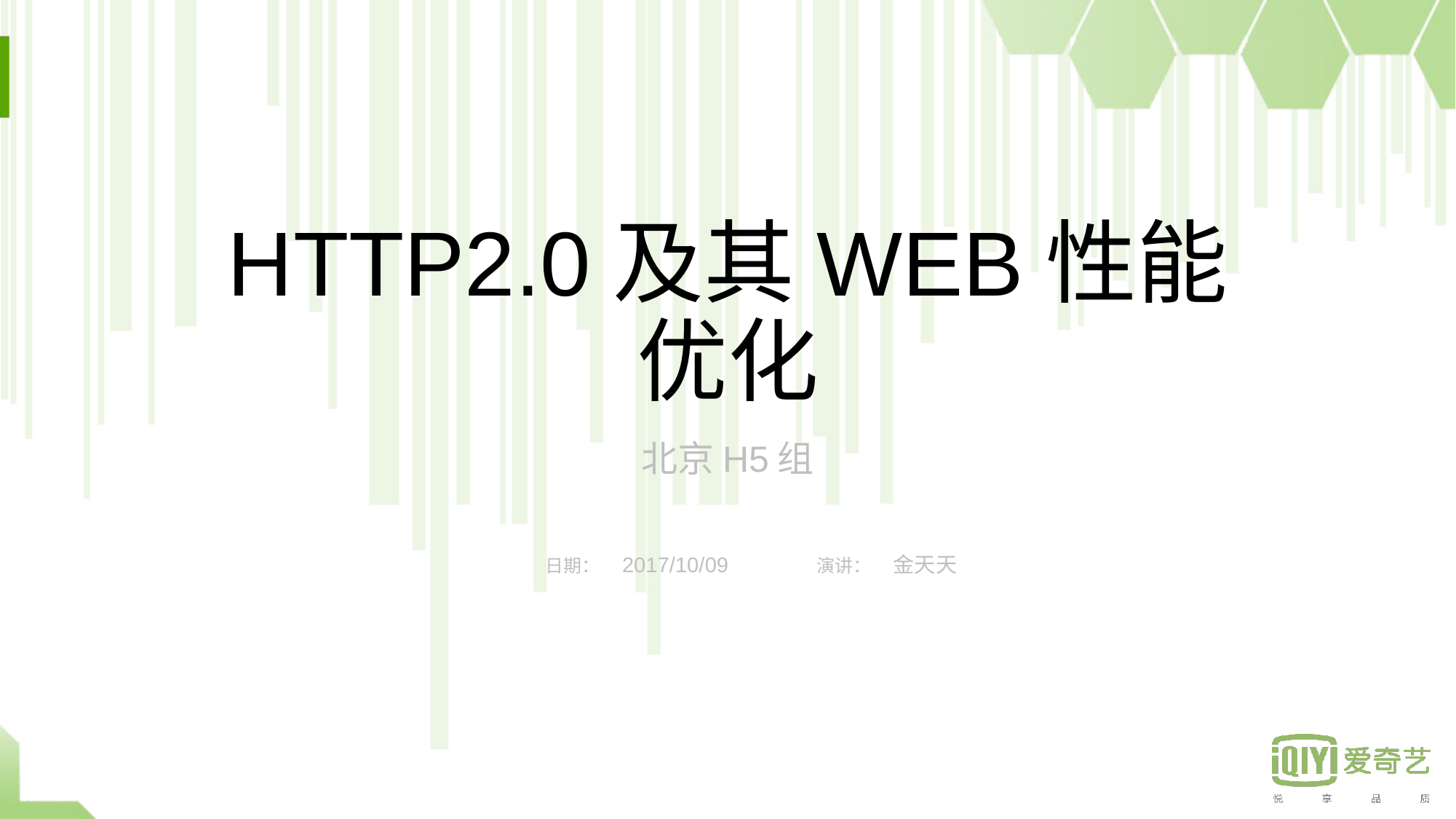

# http2.0及其WEB性能优化
北京H5组

日期：
2017/10/09
演讲：
金天天